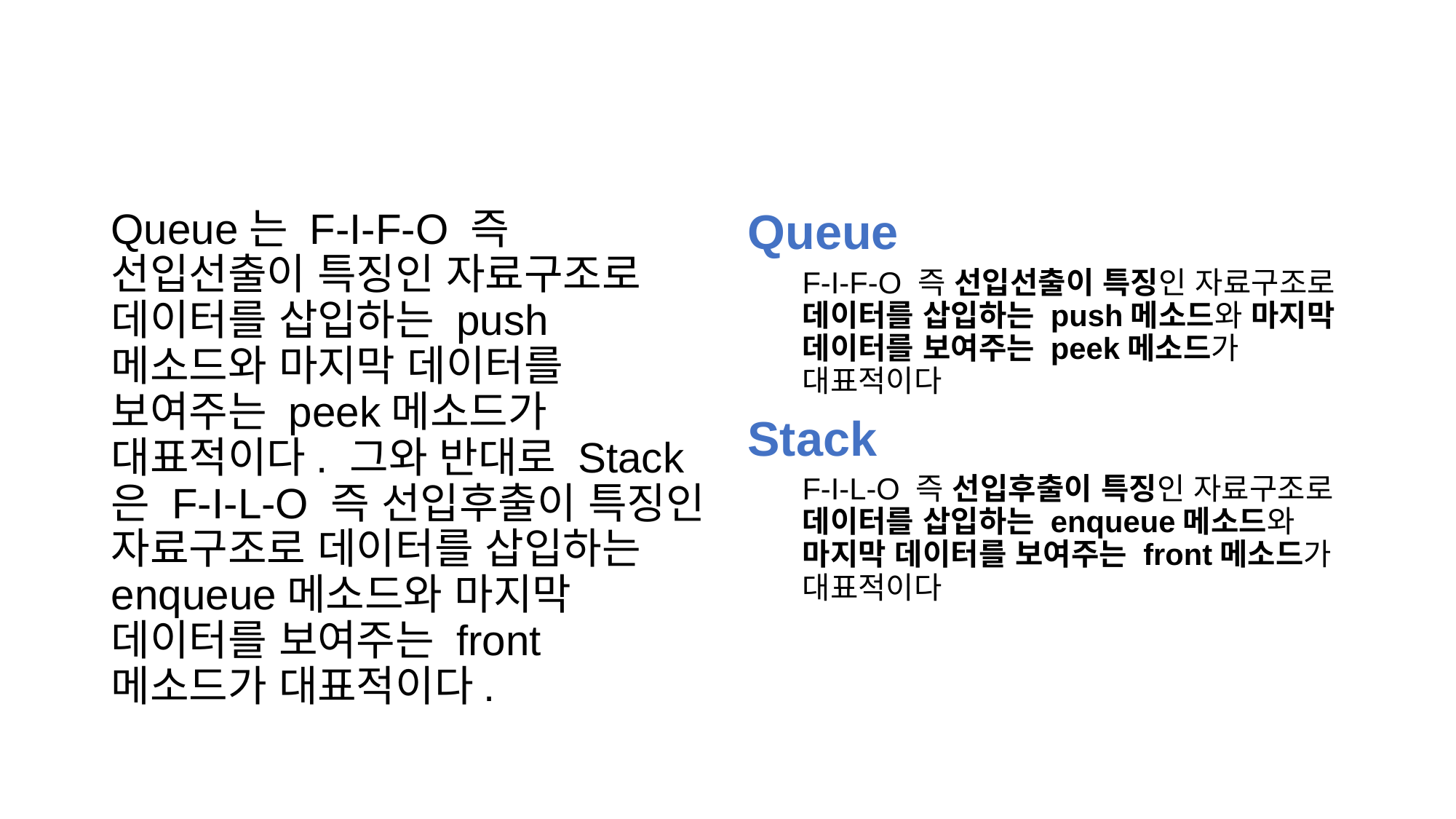

Queue는 F-I-F-O 즉 선입선출이 특징인 자료구조로 데이터를 삽입하는 push메소드와 마지막 데이터를 보여주는 peek메소드가 대표적이다. 그와 반대로 Stack은 F-I-L-O 즉 선입후출이 특징인 자료구조로 데이터를 삽입하는 enqueue메소드와 마지막 데이터를 보여주는 front메소드가 대표적이다.
Queue
F-I-F-O 즉 선입선출이 특징인 자료구조로 데이터를 삽입하는 push메소드와 마지막 데이터를 보여주는 peek메소드가 대표적이다
Stack
F-I-L-O 즉 선입후출이 특징인 자료구조로 데이터를 삽입하는 enqueue메소드와 마지막 데이터를 보여주는 front메소드가 대표적이다